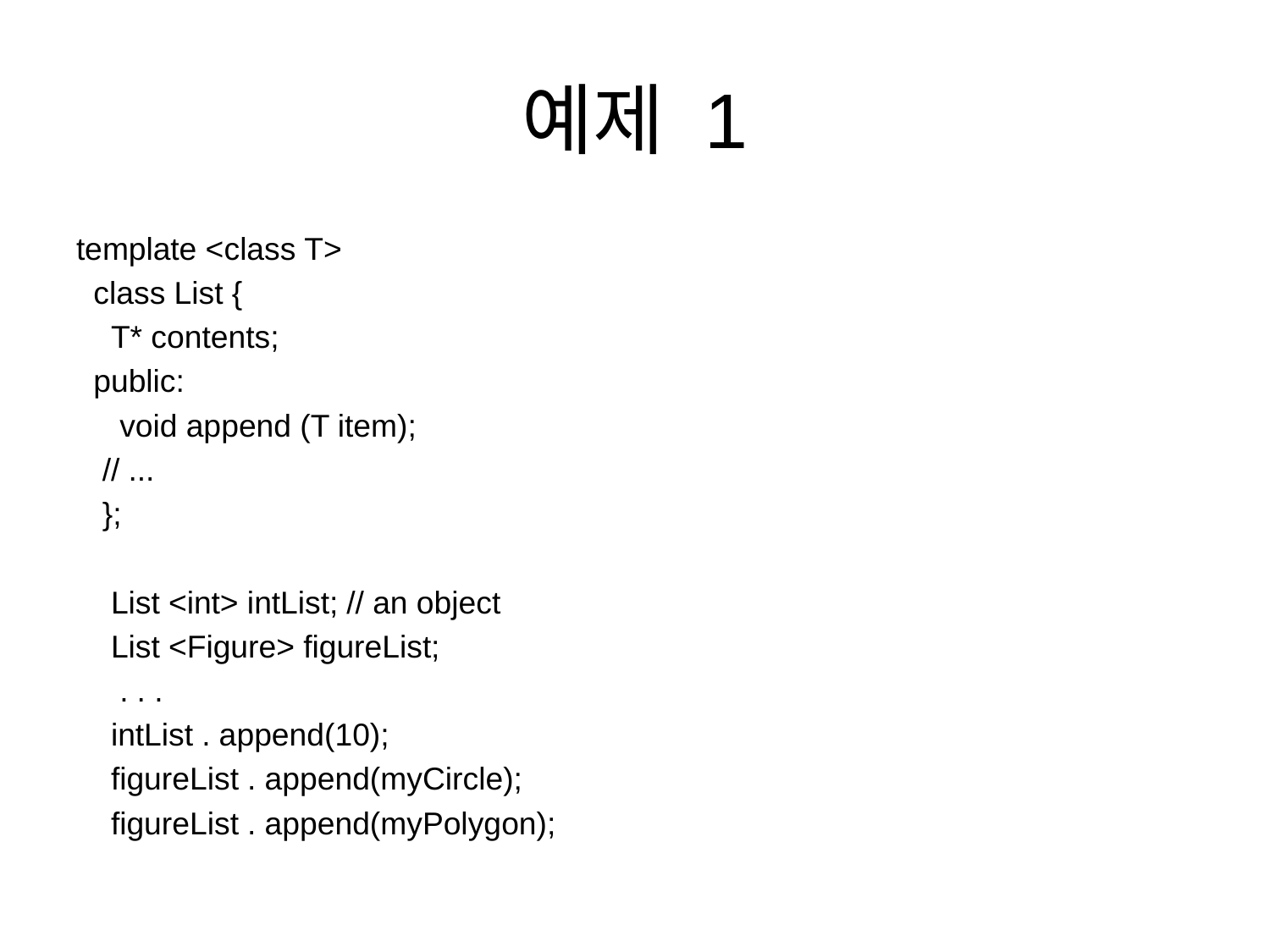

# 예제 1
template <class T>
  class List {
    T* contents;
  public:
     void append (T item);
   // ...
   };

    List <int> intList; // an object
    List <Figure> figureList;
     . . .
    intList . append(10);
    figureList . append(myCircle);
    figureList . append(myPolygon);